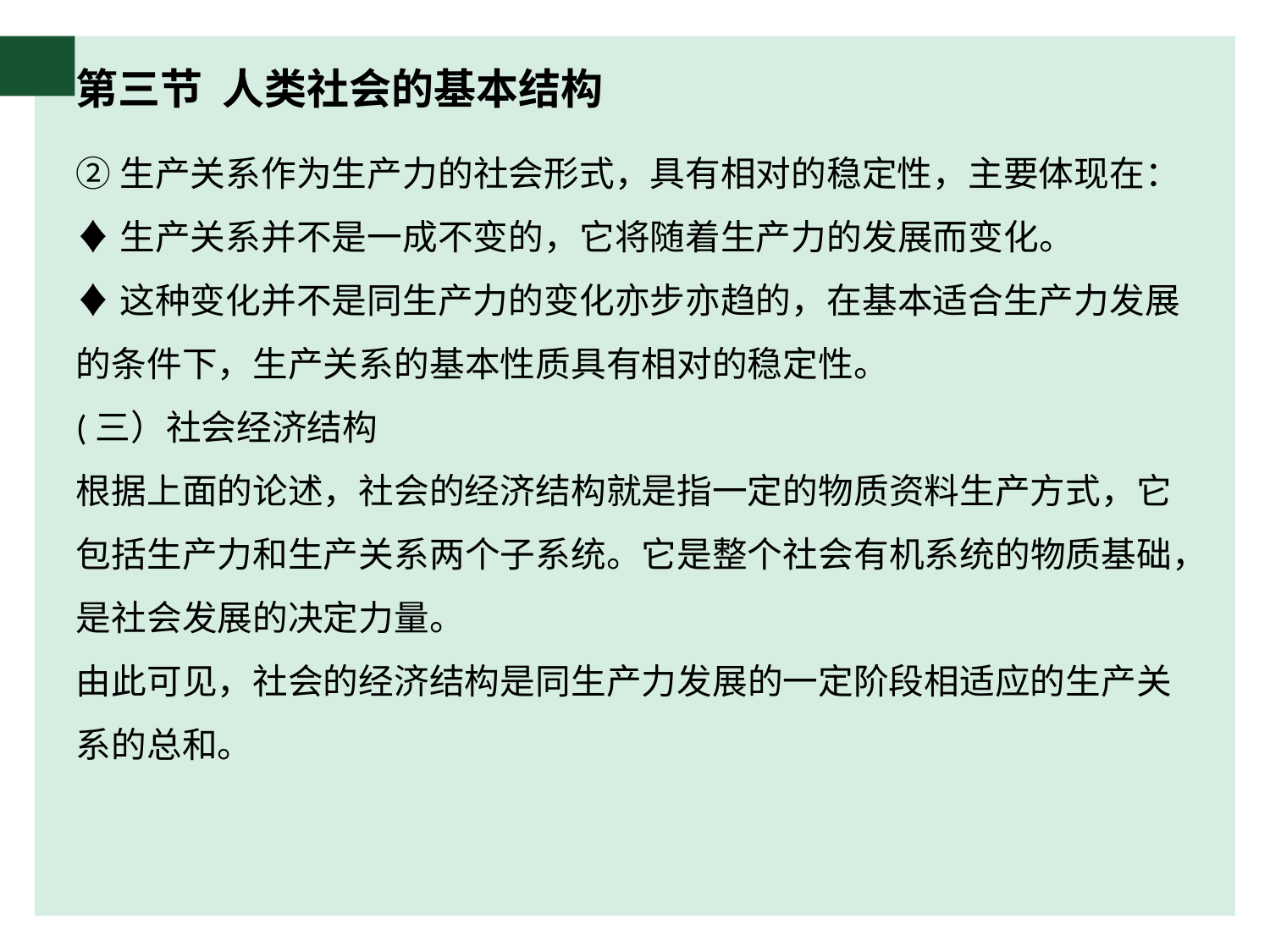

# 第三节  人类社会的基本结构
②生产关系作为生产力的社会形式，具有相对的稳定性，主要体现在：
♦生产关系并不是一成不变的，它将随着生产力的发展而变化。
♦这种变化并不是同生产力的变化亦步亦趋的，在基本适合生产力发展的条件下，生产关系的基本性质具有相对的稳定性。
(三）社会经济结构
根据上面的论述，社会的经济结构就是指一定的物质资料生产方式，它包括生产力和生产关系两个子系统。它是整个社会有机系统的物质基础，是社会发展的决定力量。
由此可见，社会的经济结构是同生产力发展的一定阶段相适应的生产关系的总和。